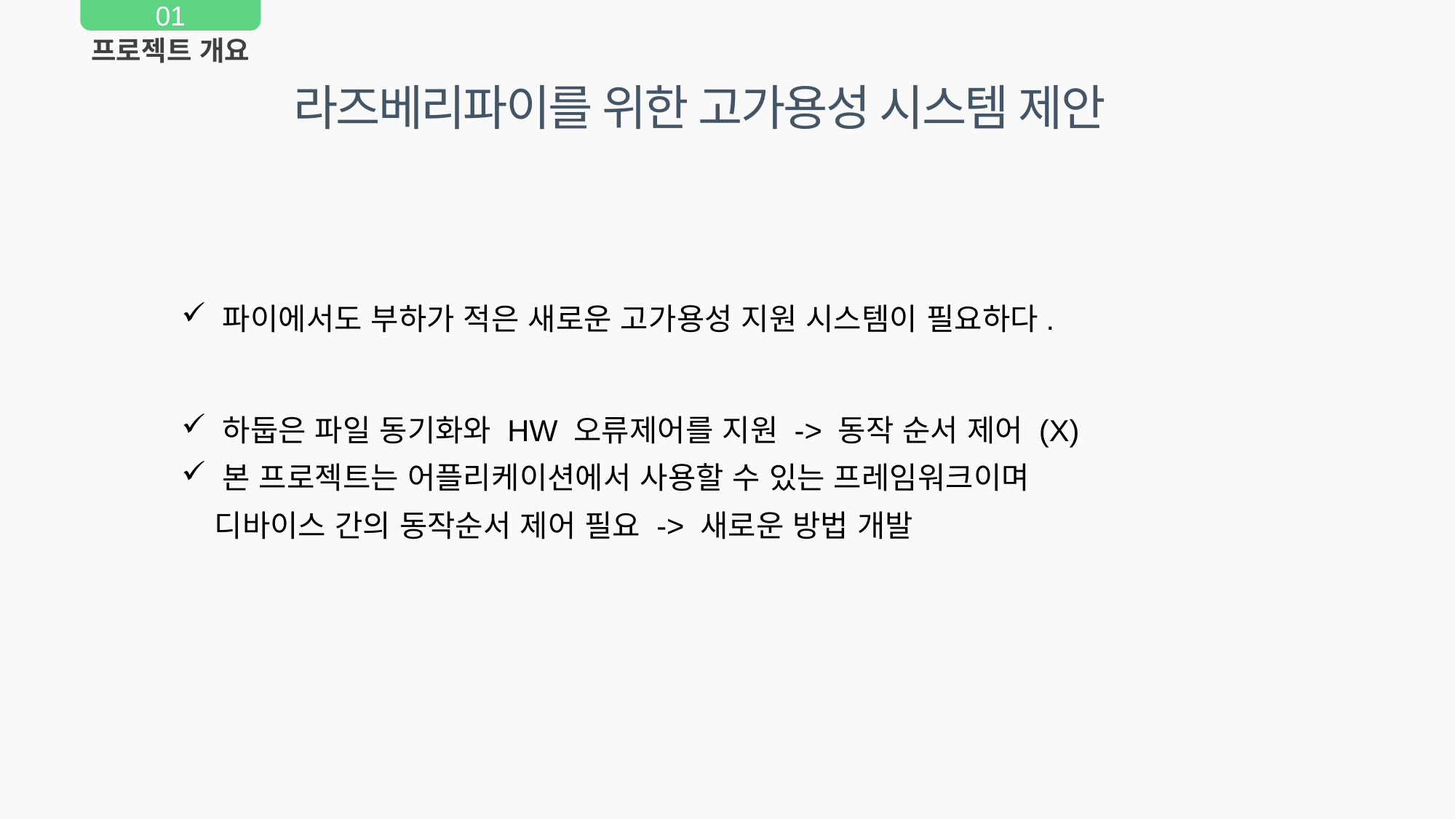

01
프로젝트 개요
라즈베리파이를 위한 고가용성 시스템 제안
파이에서도 부하가 적은 새로운 고가용성 지원 시스템이 필요하다.
하둡은 파일 동기화와 HW 오류제어를 지원 -> 동작 순서 제어 (X)
본 프로젝트는 어플리케이션에서 사용할 수 있는 프레임워크이며
   디바이스 간의 동작순서 제어 필요 -> 새로운 방법 개발